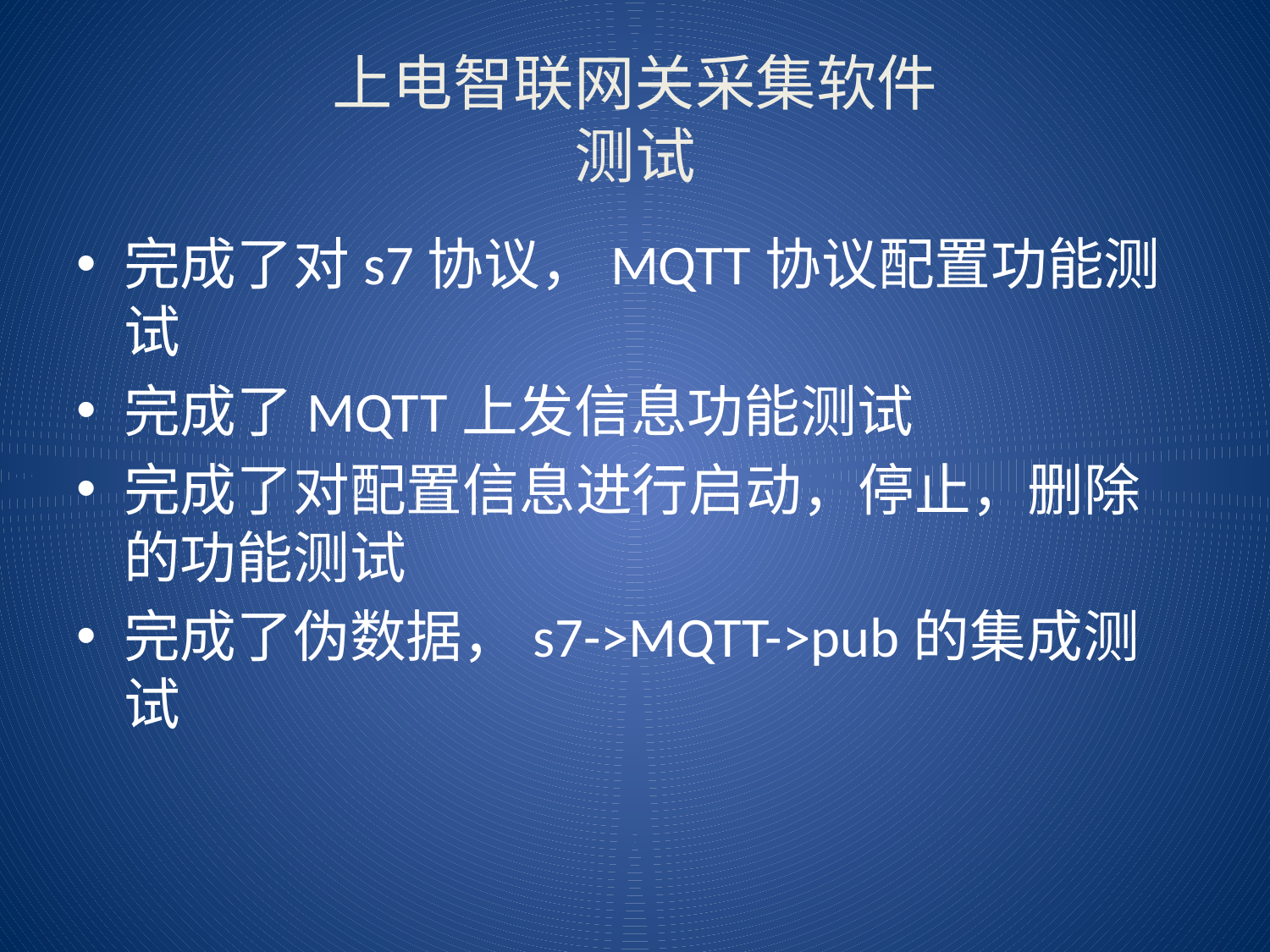

# 上电智联网关采集软件 测试
完成了对s7协议，MQTT协议配置功能测试
完成了MQTT上发信息功能测试
完成了对配置信息进行启动，停止，删除的功能测试
完成了伪数据，s7->MQTT->pub的集成测试